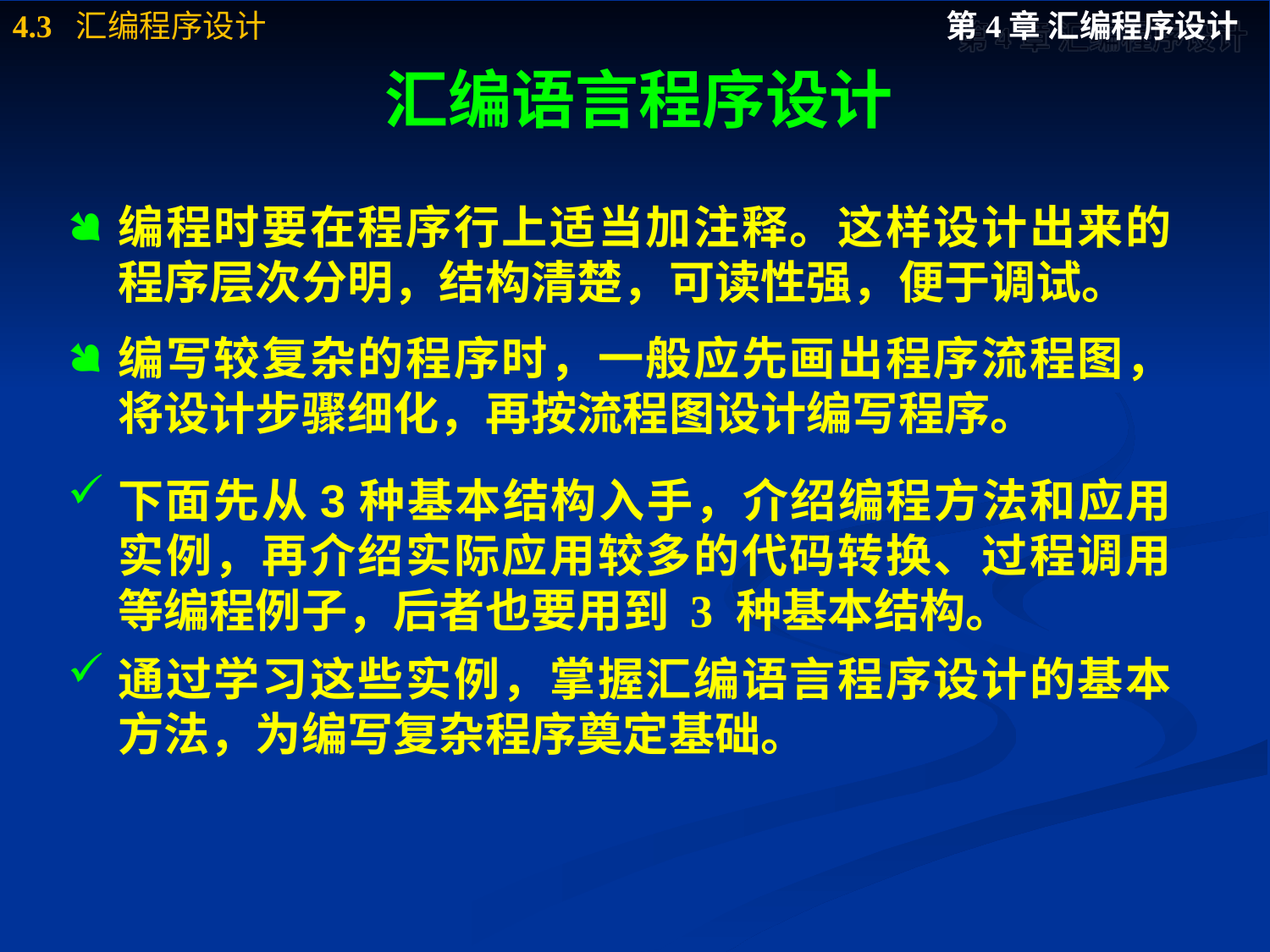

# 汇编语言程序设计
编程时要在程序行上适当加注释。这样设计出来的程序层次分明，结构清楚，可读性强，便于调试。
编写较复杂的程序时，一般应先画出程序流程图，将设计步骤细化，再按流程图设计编写程序。
下面先从3种基本结构入手，介绍编程方法和应用实例，再介绍实际应用较多的代码转换、过程调用等编程例子，后者也要用到 3 种基本结构。
通过学习这些实例，掌握汇编语言程序设计的基本方法，为编写复杂程序奠定基础。